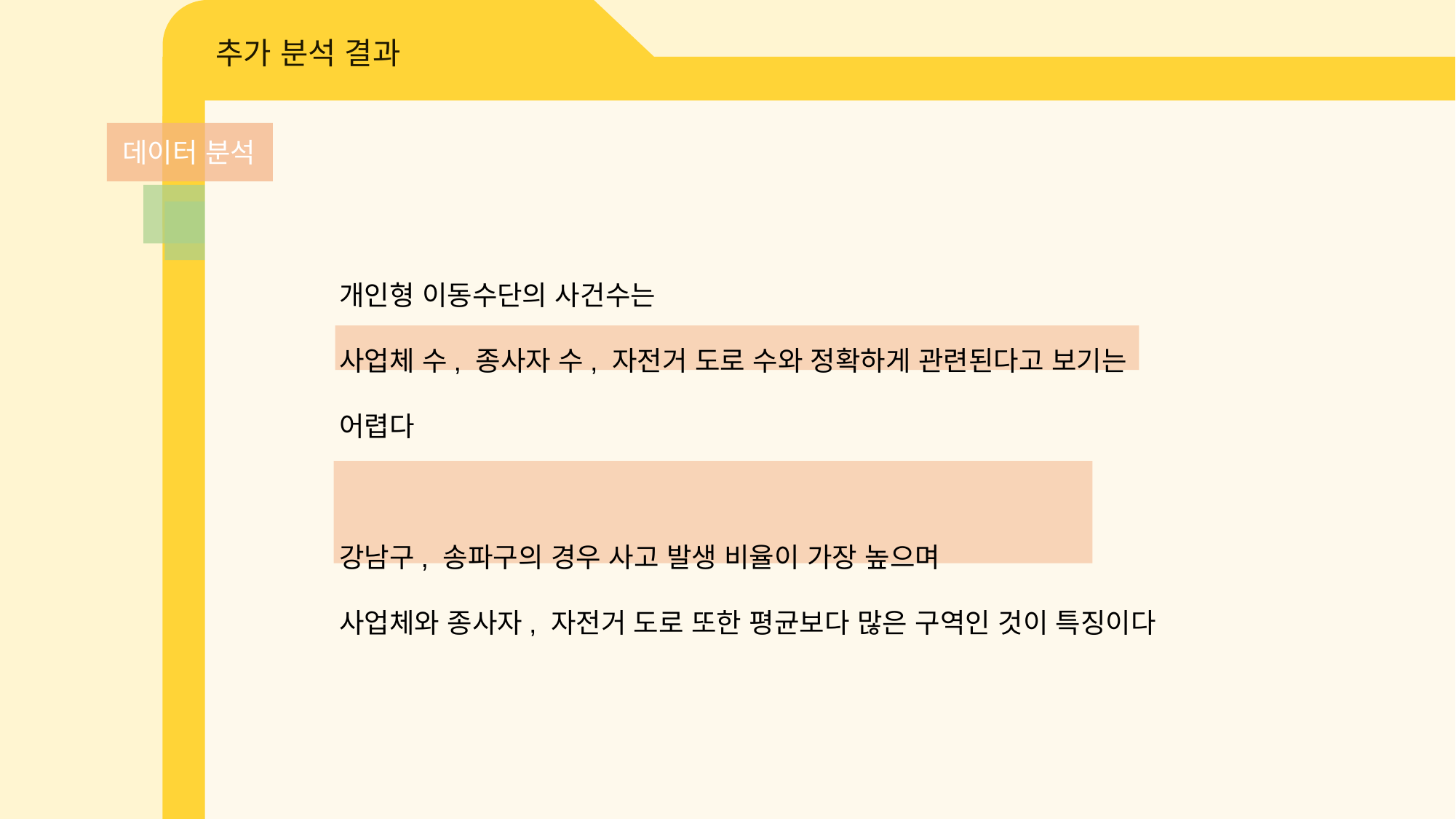

추가 분석 결과

데이터 분석

개인형 이동수단의 사건수는
사업체 수, 종사자 수, 자전거 도로 수와 정확하게 관련된다고 보기는 어렵다

강남구, 송파구의 경우 사고 발생 비율이 가장 높으며
사업체와 종사자, 자전거 도로 또한 평균보다 많은 구역인 것이 특징이다